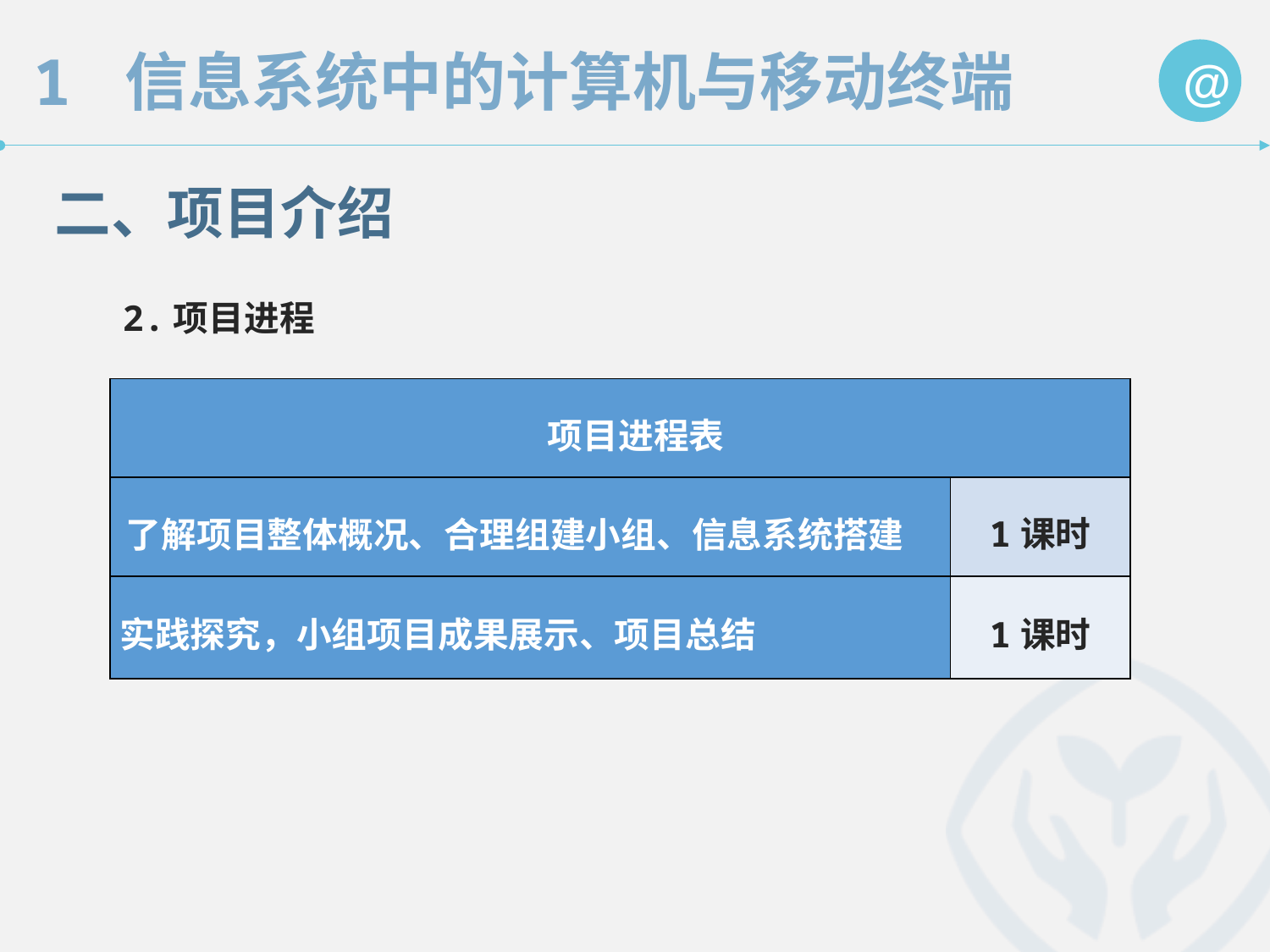

二、项目介绍
2.项目进程
| 项目进程表 |  |
| --- | --- |
| 了解项目整体概况、合理组建小组、信息系统搭建 | 1课时 |
| 实践探究，小组项目成果展示、项目总结 | 1课时 |